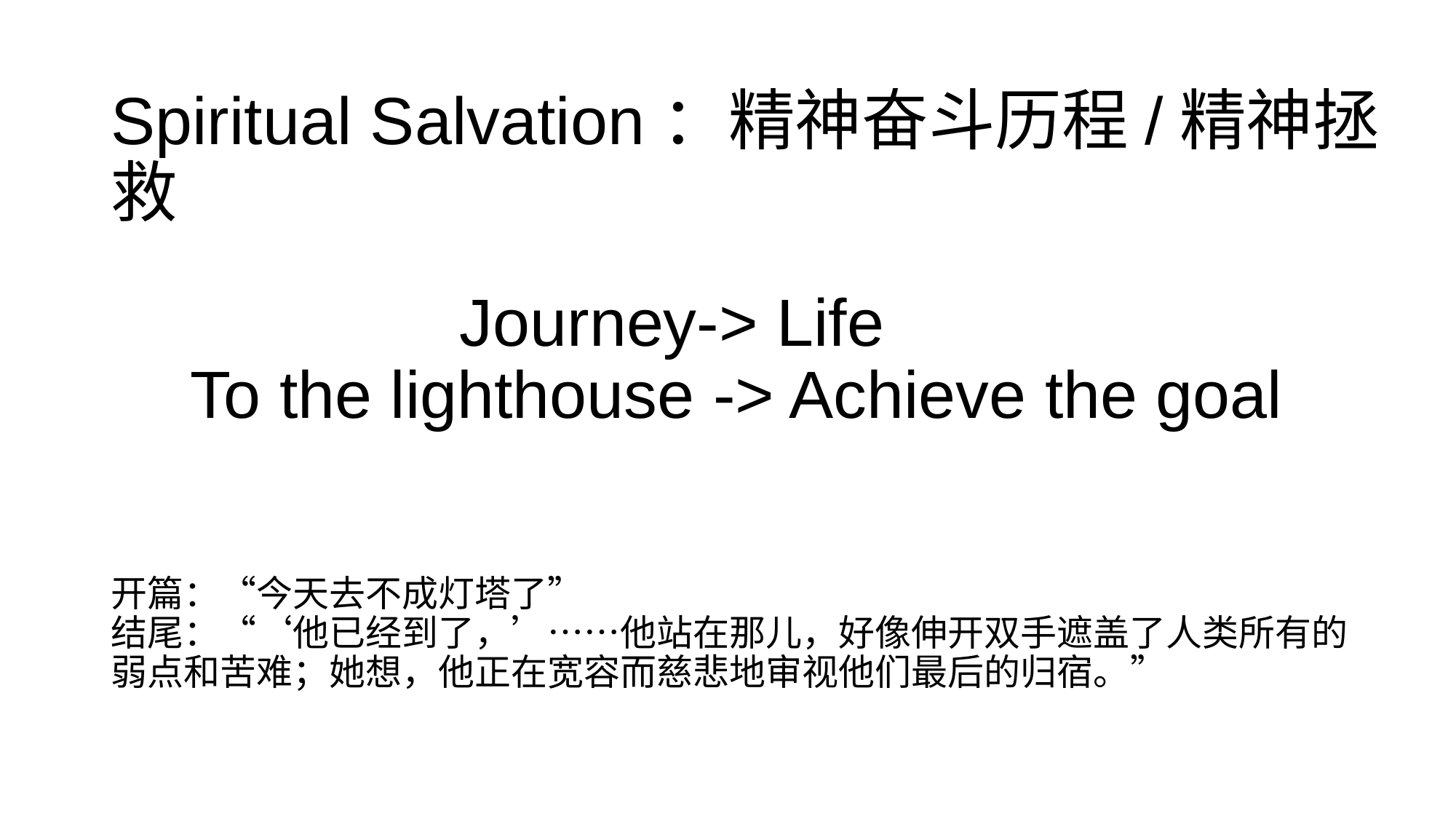

# Spiritual Salvation：精神奋斗历程/精神拯救

Journey-> Life
     To the lighthouse -> Achieve the goal

开篇：“今天去不成灯塔了”
结尾：“‘他已经到了，’……他站在那儿，好像伸开双手遮盖了人类所有的弱点和苦难；她想，他正在宽容而慈悲地审视他们最后的归宿。”